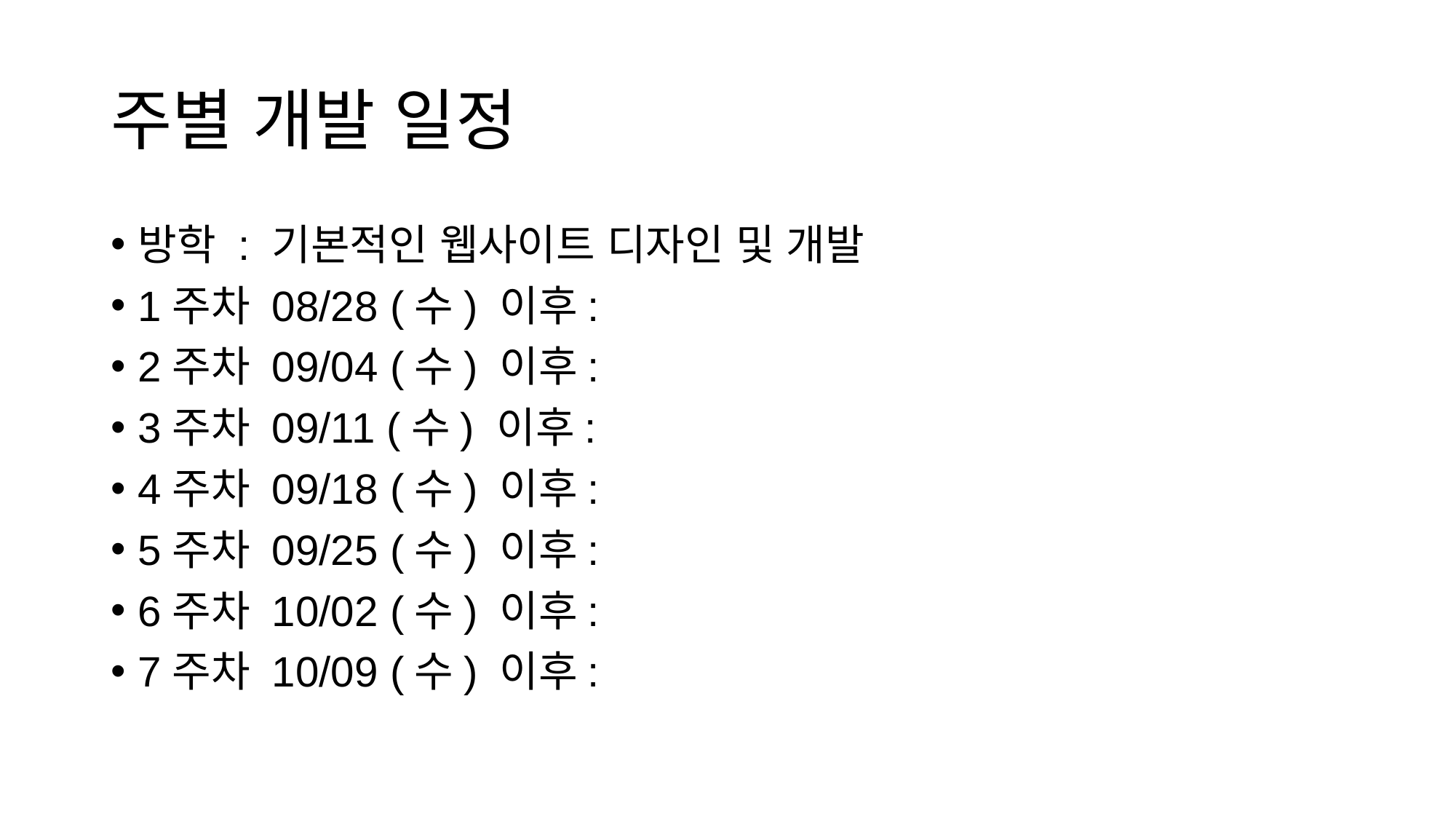

# 주별 개발 일정
방학 : 기본적인 웹사이트 디자인 및 개발
1주차 08/28 (수) 이후:
2주차 09/04 (수) 이후:
3주차 09/11 (수) 이후:
4주차 09/18 (수) 이후:
5주차 09/25 (수) 이후:
6주차 10/02 (수) 이후:
7주차 10/09 (수) 이후: